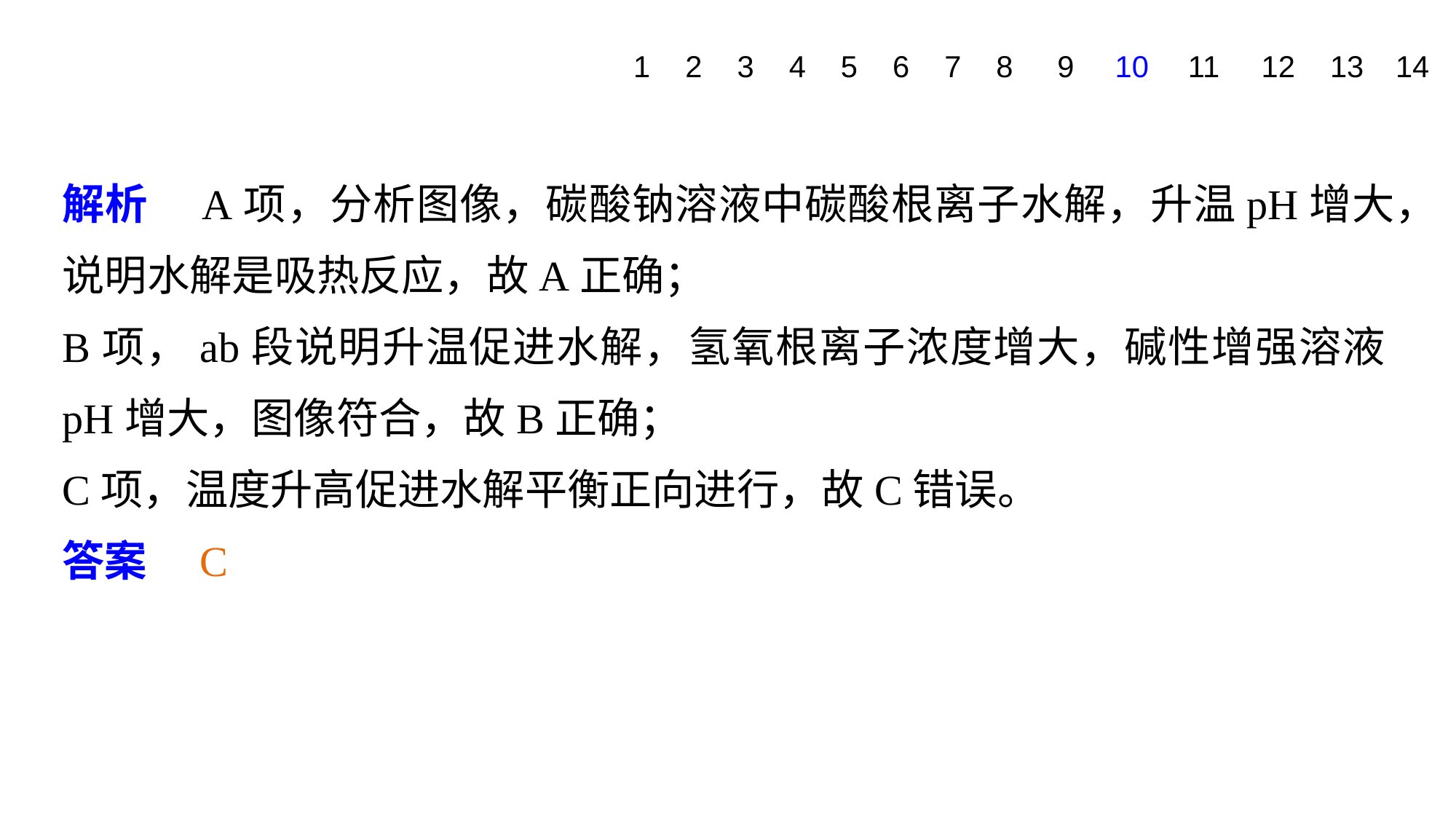

1
2
3
4
5
6
7
8
9
10
11
12
13
14
解析　A项，分析图像，碳酸钠溶液中碳酸根离子水解，升温pH增大，说明水解是吸热反应，故A正确；
B项，ab段说明升温促进水解，氢氧根离子浓度增大，碱性增强溶液pH增大，图像符合，故B正确；
C项，温度升高促进水解平衡正向进行，故C错误。
答案　C